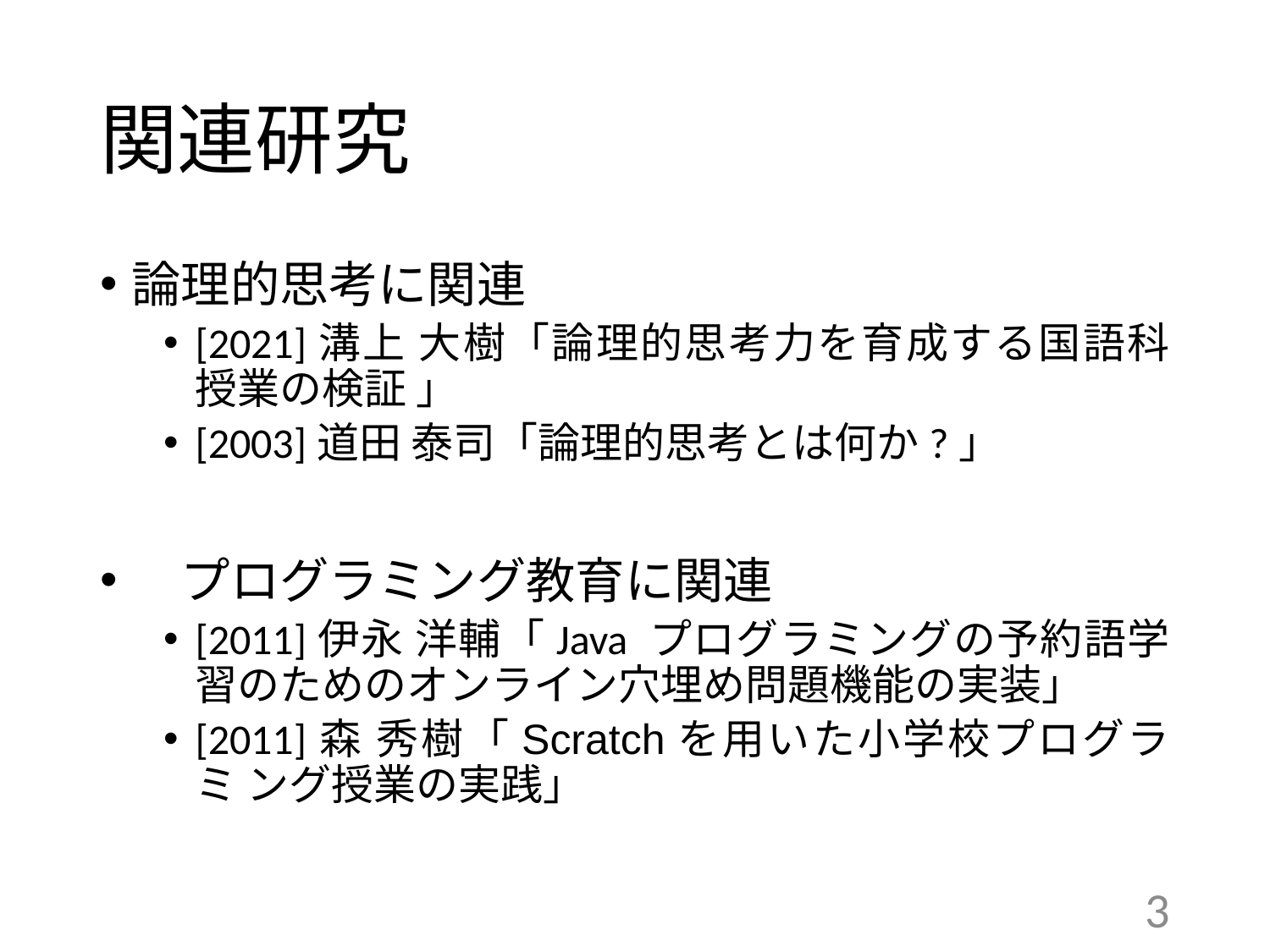

# 関連研究
論理的思考に関連
[2021]溝上 大樹「論理的思考力を育成する国語科授業の検証 」
[2003]道田 泰司「論理的思考とは何か?」

　プログラミング教育に関連
[2011]伊永 洋輔「Java プログラミングの予約語学習のためのオンライン穴埋め問題機能の実装」
[2011]森 秀樹「Scratchを用いた小学校プログラ ミ ング授業の実践」
3